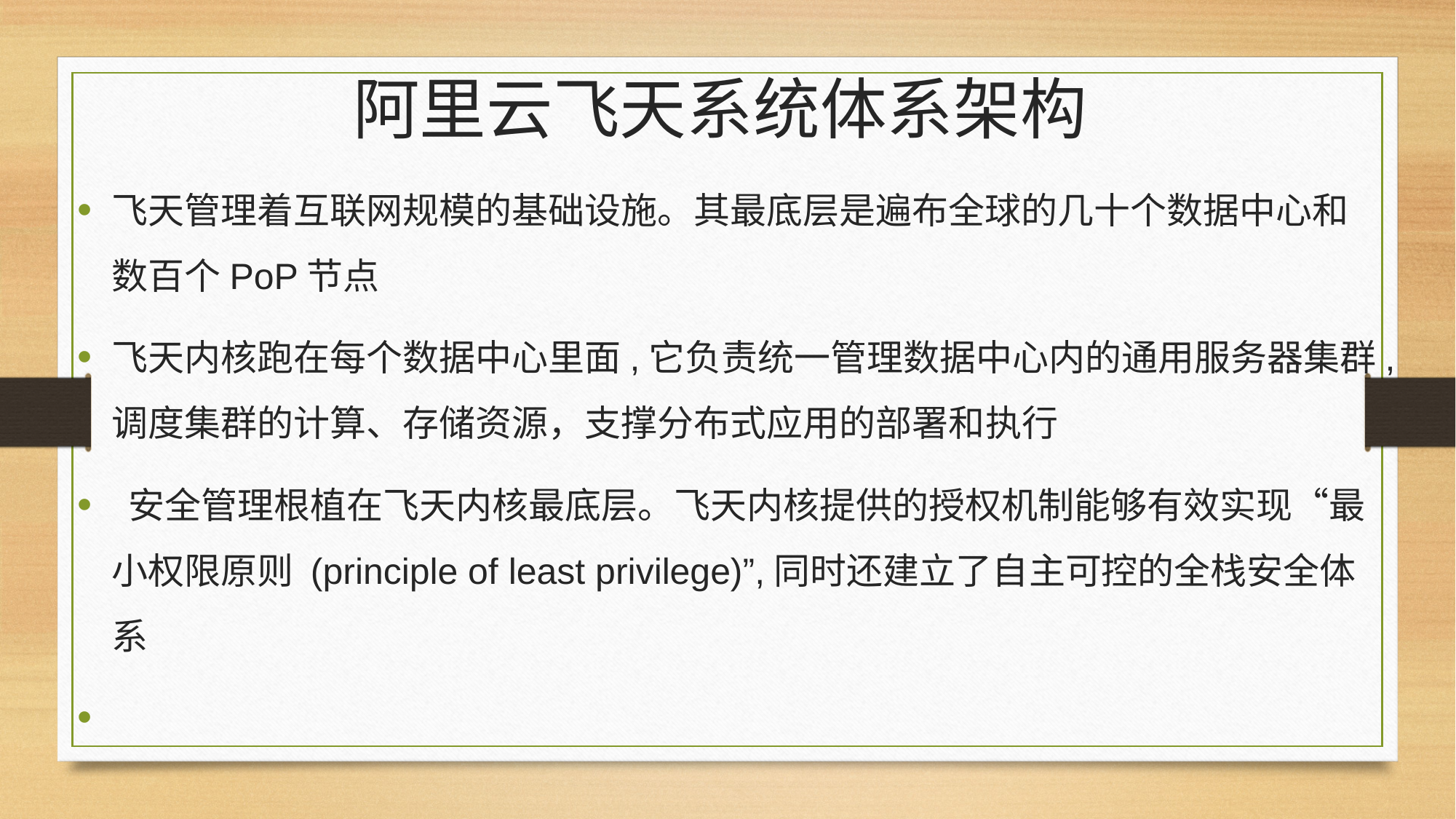

# 阿里云飞天系统体系架构
飞天管理着互联网规模的基础设施。其最底层是遍布全球的几十个数据中心和数百个PoP节点
飞天内核跑在每个数据中心里面,它负责统一管理数据中心内的通用服务器集群,调度集群的计算、存储资源，支撑分布式应用的部署和执行
 安全管理根植在飞天内核最底层。飞天内核提供的授权机制能够有效实现“最小权限原则 (principle of least privilege)”,同时还建立了自主可控的全栈安全体系